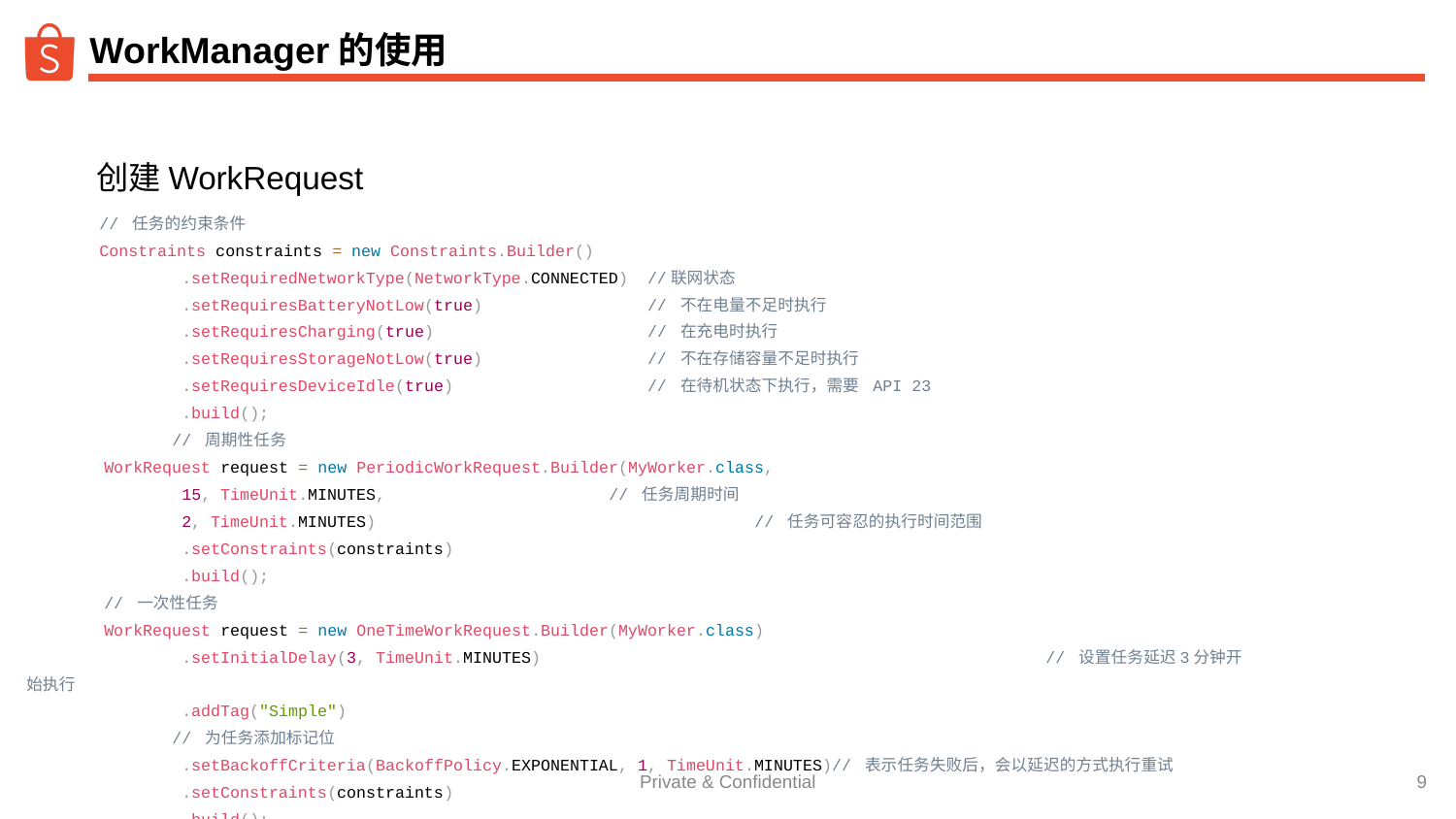

# WorkManager的使用
创建WorkRequest
// 任务的约束条件
Constraints constraints = new Constraints.Builder()
                .setRequiredNetworkType(NetworkType.CONNECTED)  //联网状态
                .setRequiresBatteryNotLow(true)                 // 不在电量不足时执行
                .setRequiresCharging(true)                      // 在充电时执行
                .setRequiresStorageNotLow(true)                 // 不在存储容量不足时执行
                .setRequiresDeviceIdle(true)                    // 在待机状态下执行，需要 API 23
                .build();
	// 周期性任务
        WorkRequest request = new PeriodicWorkRequest.Builder(MyWorker.class,
                15, TimeUnit.MINUTES,     		// 任务周期时间
                2, TimeUnit.MINUTES)			// 任务可容忍的执行时间范围
                .setConstraints(constraints)
                .build();
        // 一次性任务
        WorkRequest request = new OneTimeWorkRequest.Builder(MyWorker.class)
                .setInitialDelay(3, TimeUnit.MINUTES) 				// 设置任务延迟3分钟开始执行
                .addTag("Simple")  							// 为任务添加标记位
                .setBackoffCriteria(BackoffPolicy.EXPONENTIAL, 1, TimeUnit.MINUTES)// 表示任务失败后，会以延迟的方式执行重试
                .setConstraints(constraints)
                .build();

简介
9